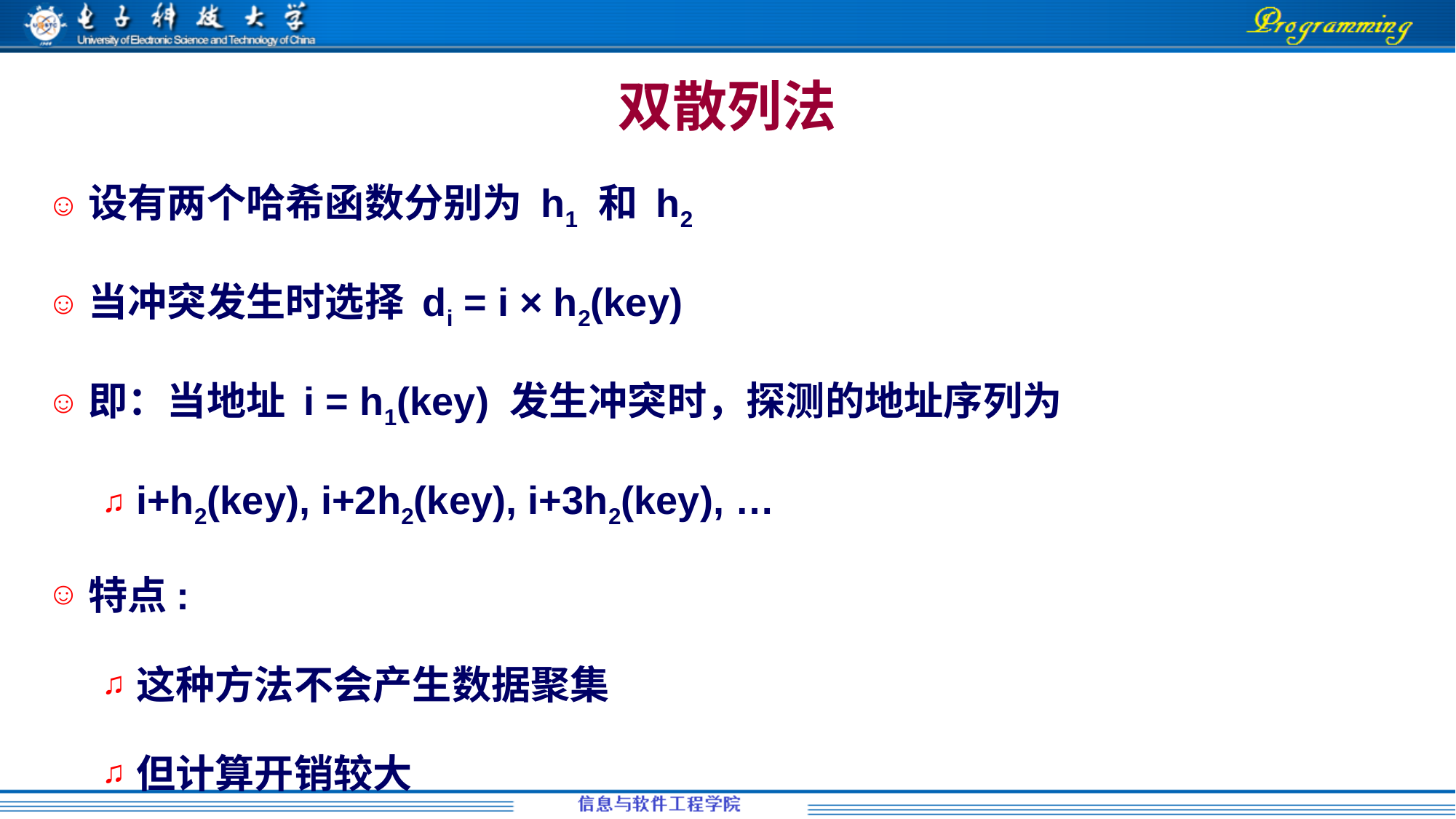

# 双散列法
设有两个哈希函数分别为 h1 和 h2
当冲突发生时选择 di = i × h2(key)
即：当地址 i = h1(key) 发生冲突时，探测的地址序列为
i+h2(key), i+2h2(key), i+3h2(key), …
特点:
这种方法不会产生数据聚集
但计算开销较大